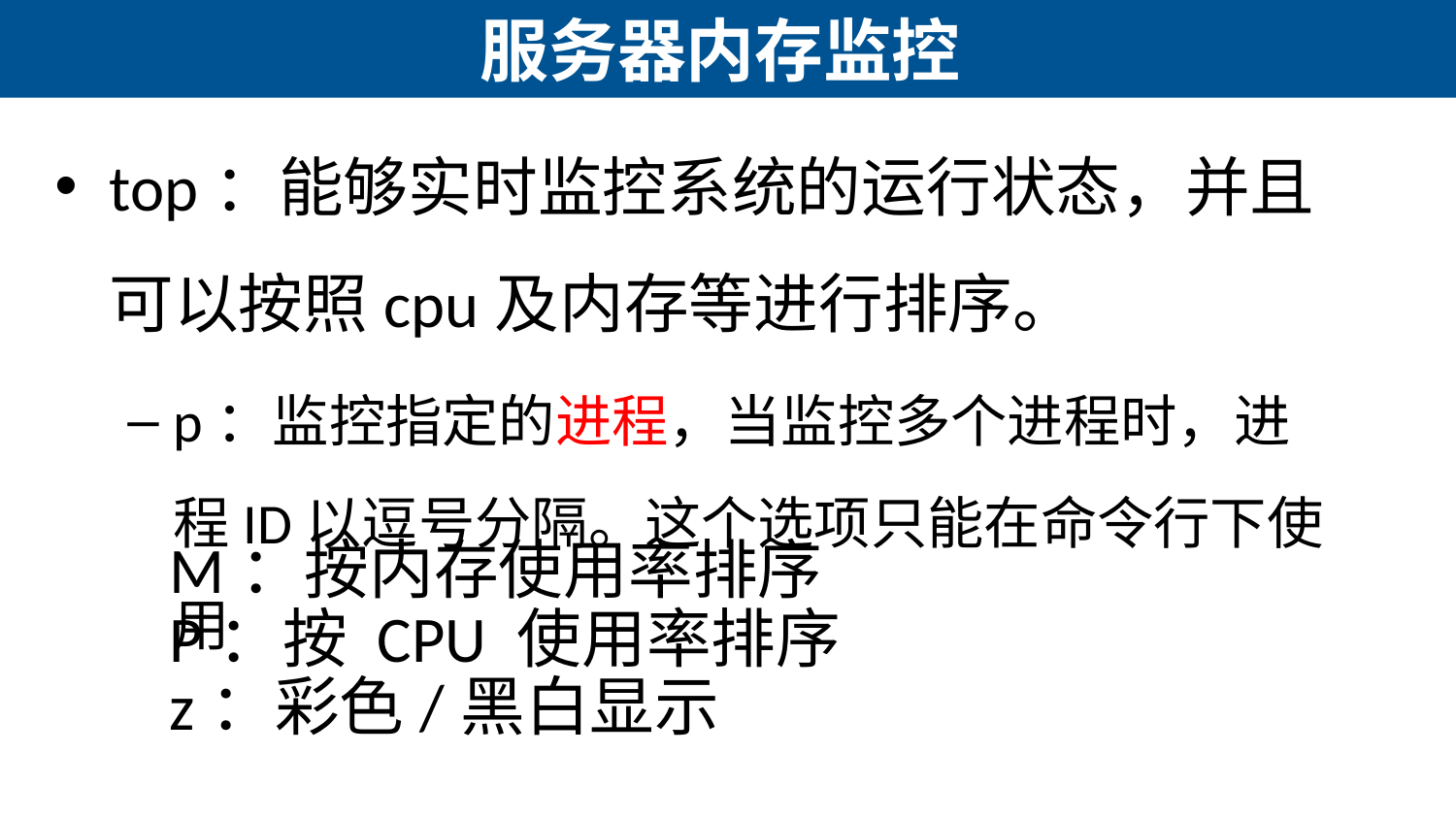

# 服务器内存监控
top：能够实时监控系统的运行状态，并且可以按照cpu及内存等进行排序。
p：监控指定的进程，当监控多个进程时，进程ID以逗号分隔。这个选项只能在命令行下使用
M：按内存使用率排序
P：按 CPU 使用率排序
z：彩色/黑白显示